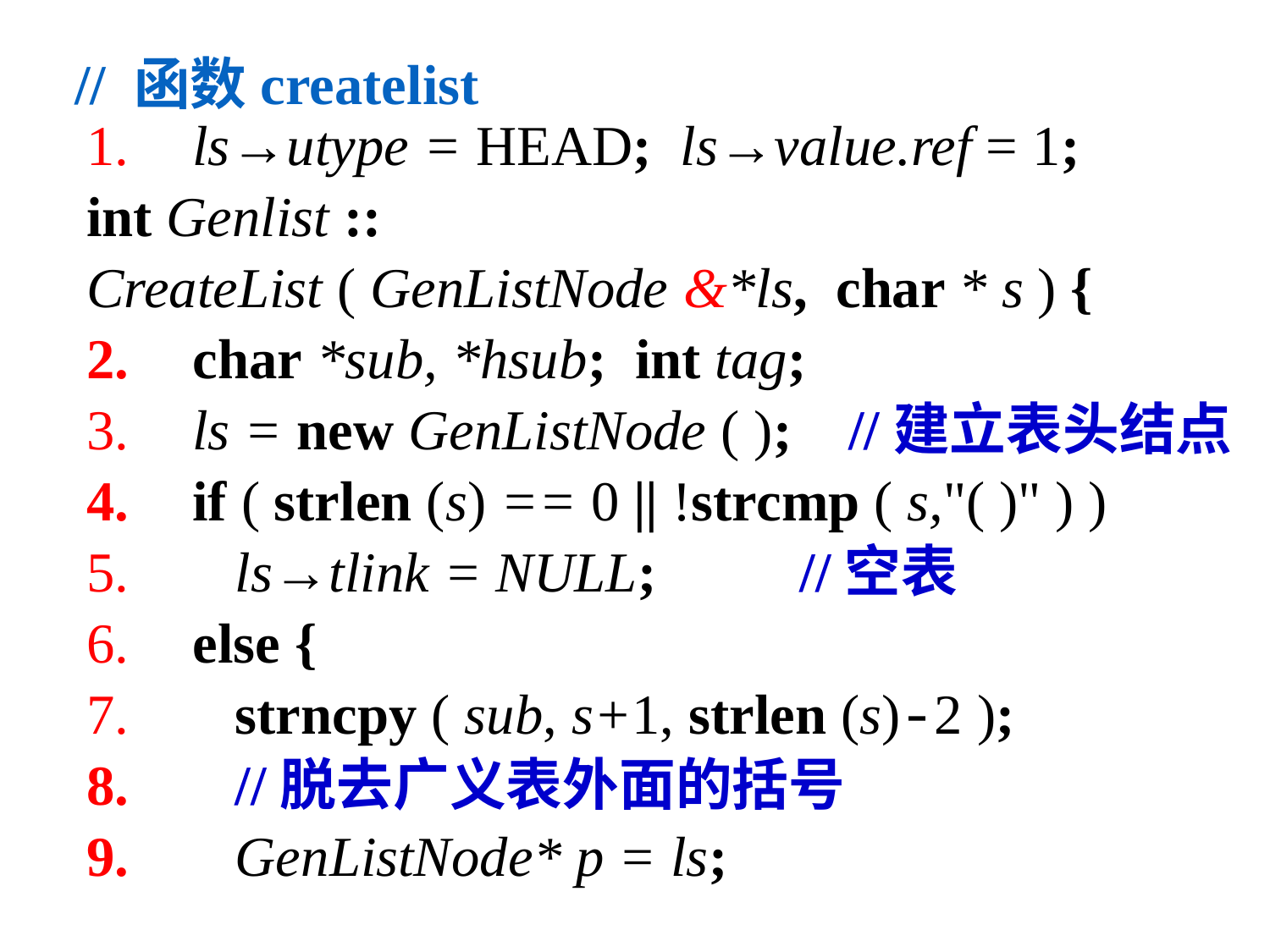

ls→utype = HEAD;  ls→value.ref = 1;
int Genlist ::
CreateList ( GenListNode &*ls,  char * s ) {
   char *sub, *hsub;  int tag;
   ls = new GenListNode ( );    //建立表头结点
   if ( strlen (s) == 0 || !strcmp ( s,"( )" ) )
      ls→tlink = NULL;	          //空表
   else {
      strncpy ( sub, s+1, strlen (s)-2 );
      //脱去广义表外面的括号
      GenListNode* p = ls;
// 函数createlist